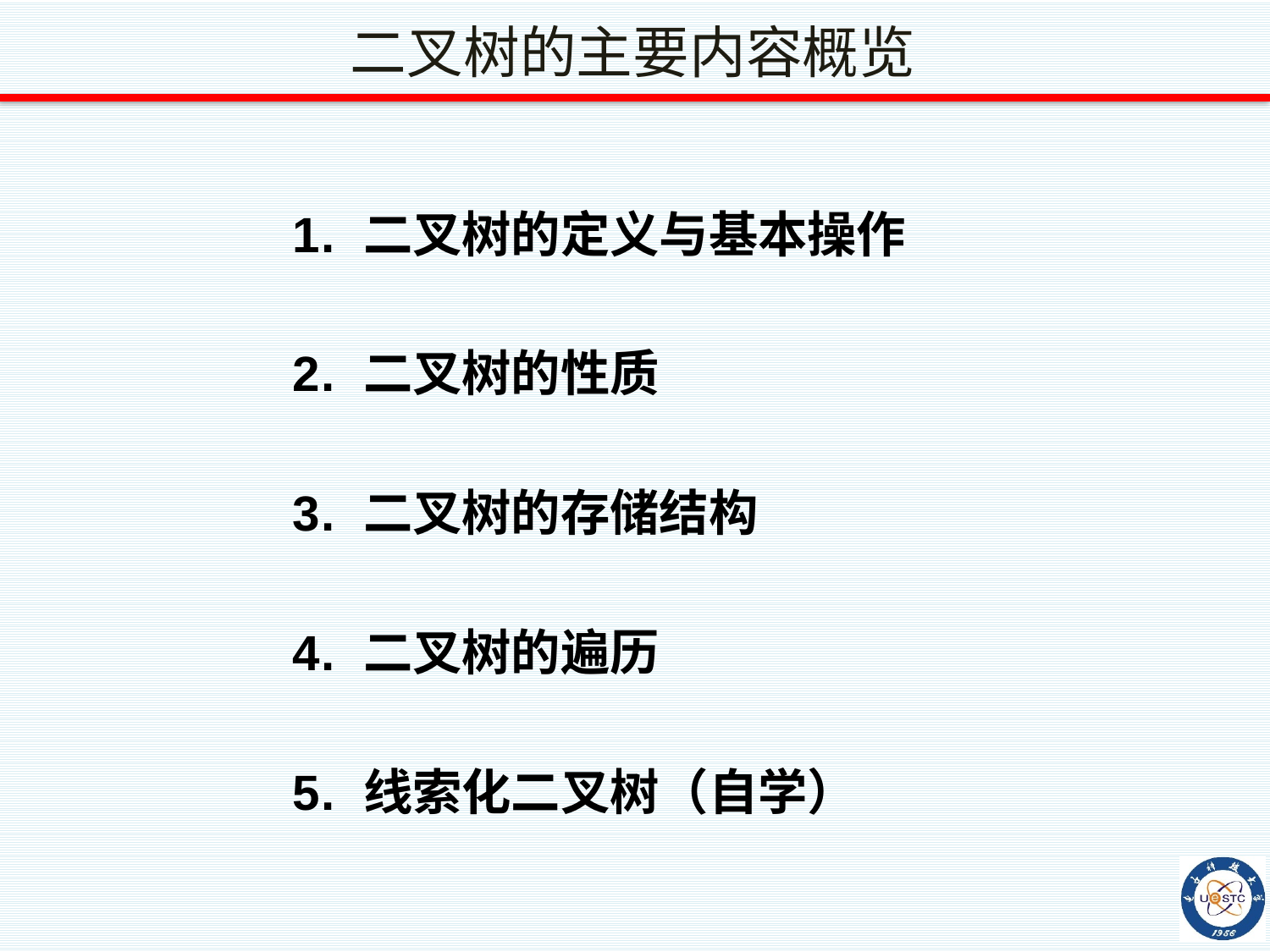

# 二叉树的主要内容概览
二叉树的定义与基本操作
二叉树的性质
二叉树的存储结构
二叉树的遍历
线索化二叉树（自学）